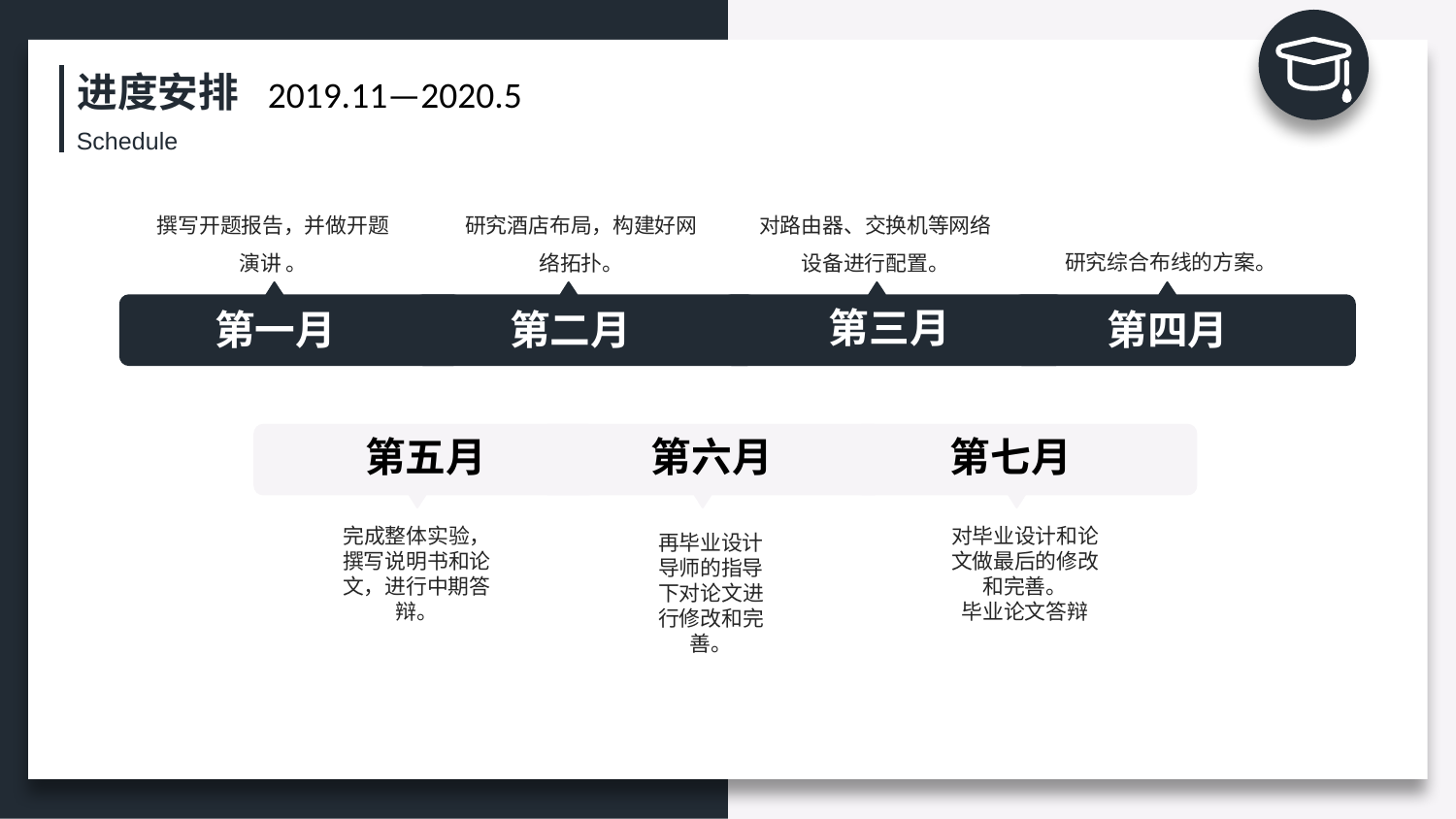

进度安排
2019.11—2020.5
Schedule
撰写开题报告，并做开题演讲 。
对路由器、交换机等网络设备进行配置。
研究酒店布局，构建好网络拓扑。
研究综合布线的方案。

第三月
第二月
第四月
第一月
第五月
第六月
第七月

完成整体实验，撰写说明书和论文，进行中期答辩。
对毕业设计和论文做最后的修改和完善。
毕业论文答辩
再毕业设计导师的指导下对论文进行修改和完善。